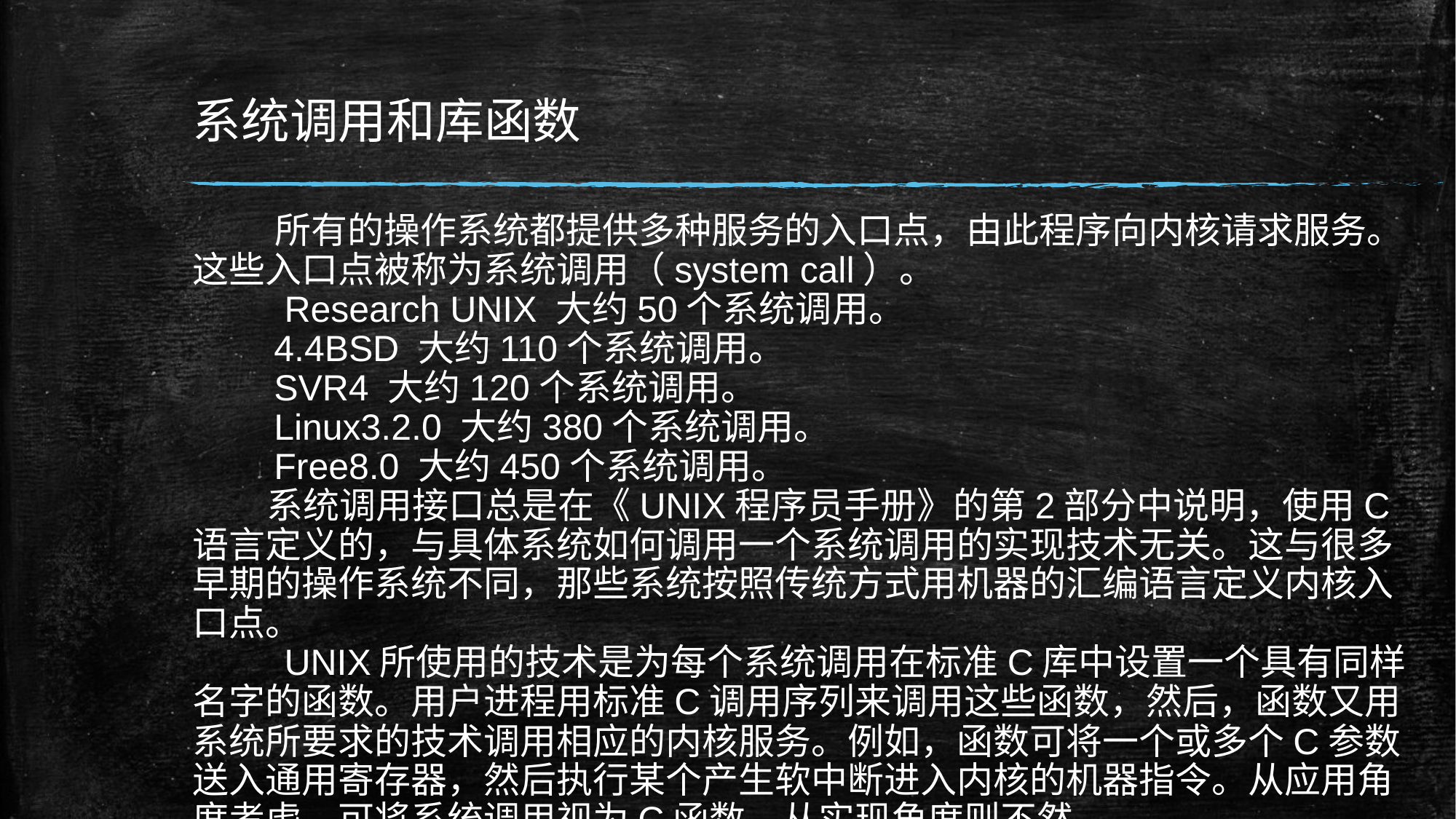

# 系统调用和库函数
         所有的操作系统都提供多种服务的入口点，由此程序向内核请求服务。这些入口点被称为系统调用（system call）。
         Research UNIX 大约50个系统调用。
        4.4BSD 大约110个系统调用。
        SVR4 大约120个系统调用。
        Linux3.2.0 大约380个系统调用。
        Free8.0 大约450个系统调用。
        系统调用接口总是在《UNIX程序员手册》的第2部分中说明，使用C语言定义的，与具体系统如何调用一个系统调用的实现技术无关。这与很多早期的操作系统不同，那些系统按照传统方式用机器的汇编语言定义内核入口点。
         UNIX所使用的技术是为每个系统调用在标准C库中设置一个具有同样名字的函数。用户进程用标准C调用序列来调用这些函数，然后，函数又用系统所要求的技术调用相应的内核服务。例如，函数可将一个或多个C参数送入通用寄存器，然后执行某个产生软中断进入内核的机器指令。从应用角度考虑，可将系统调用视为C函数，从实现角度则不然。